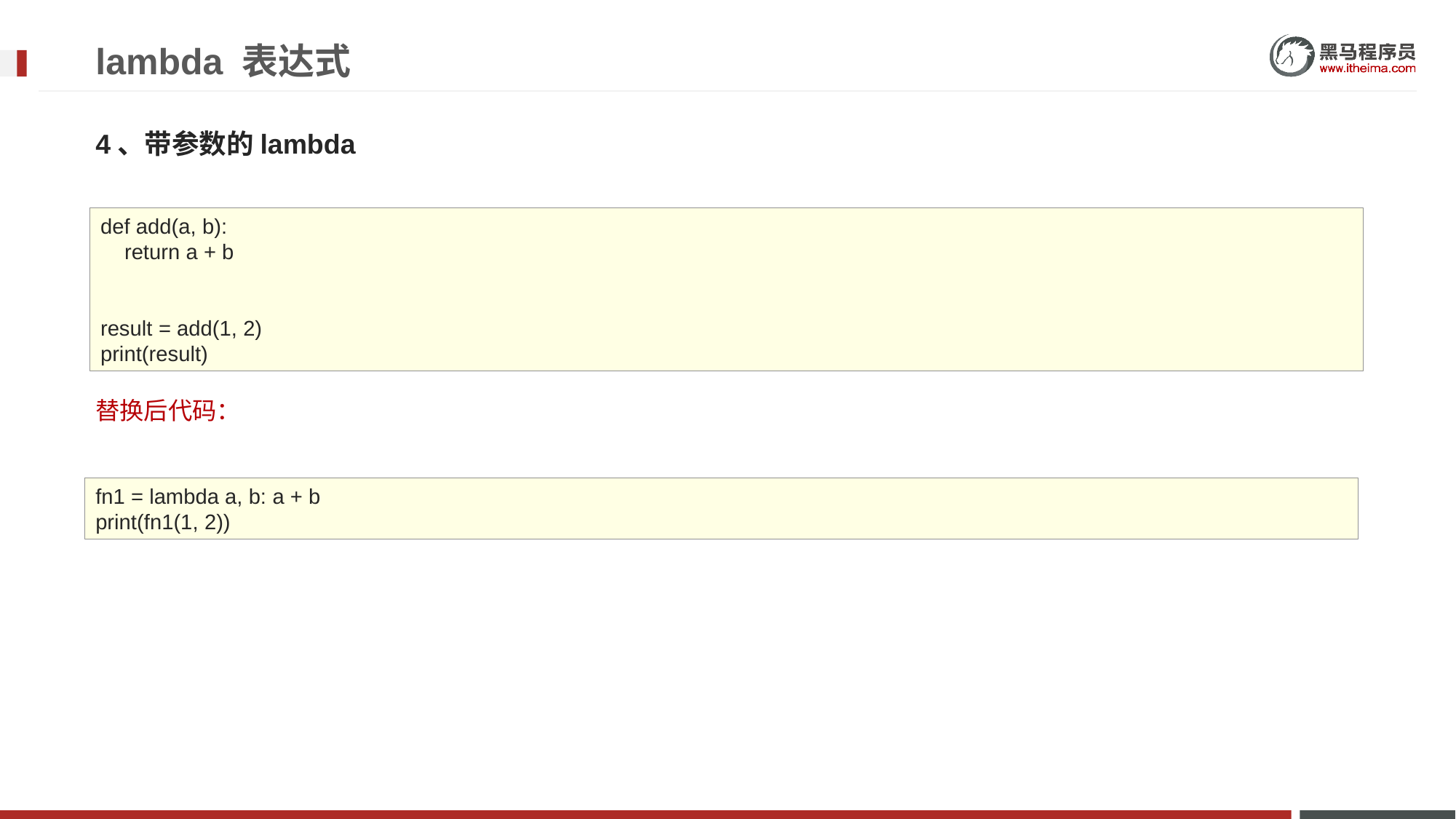

# lambda 表达式
4、带参数的lambda

替换后代码：
def add(a, b):
    return a + b

result = add(1, 2)
print(result)
fn1 = lambda a, b: a + b
print(fn1(1, 2))